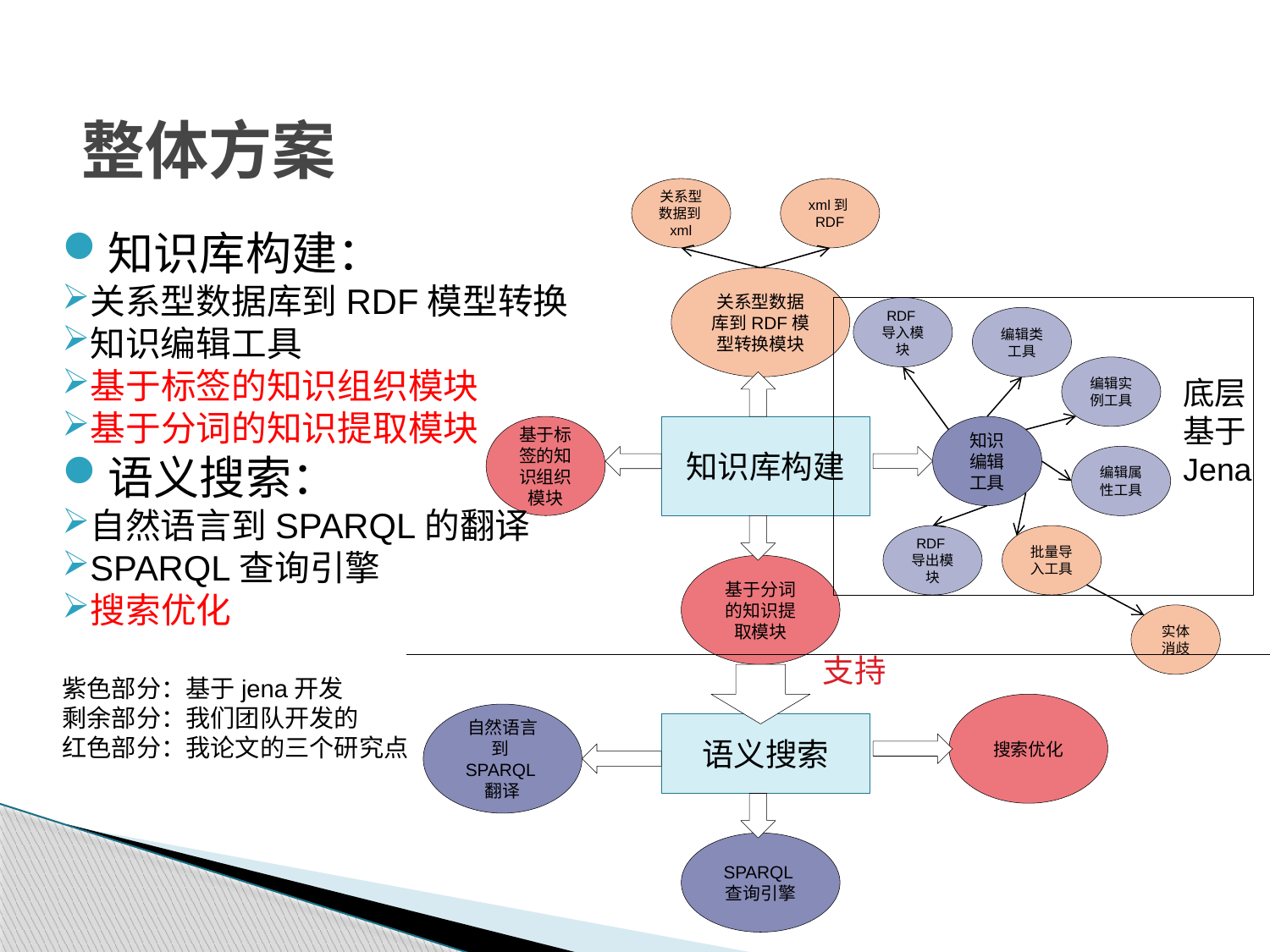

# 整体方案
关系型数据到xml
xml到RDF
知识库构建：
关系型数据库到RDF模型转换
知识编辑工具
基于标签的知识组织模块
基于分词的知识提取模块
语义搜索：
自然语言到SPARQL的翻译
SPARQL查询引擎
搜索优化

紫色部分：基于jena开发
剩余部分：我们团队开发的
红色部分：我论文的三个研究点
关系型数据库到RDF模型转换模块

RDF导入模块
编辑类工具
编辑实例工具
底层基于Jena

基于标签的知识组织模块
知识库构建
知识编辑工具

编辑属性工具

RDF导出模块
批量导入工具
基于分词的知识提取模块
实体消歧

支持
搜索优化
自然语言到SPARQL翻译
语义搜索

SPARQL查询引擎